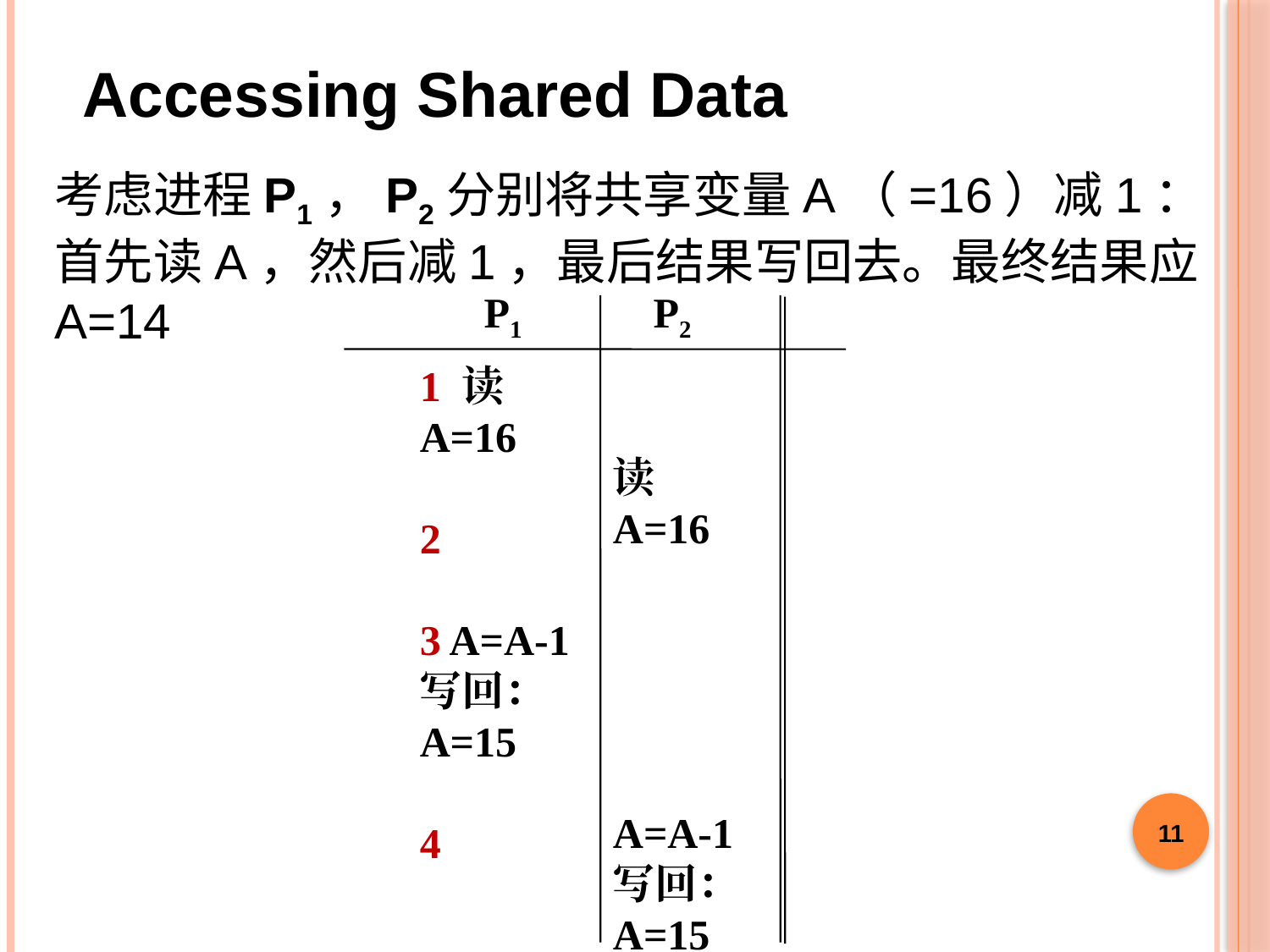

Accessing Shared Data
考虑进程P1，P2分别将共享变量A（=16）减1：首先读A，然后减1，最后结果写回去。最终结果应A=14
P1
P2

1 读A=16

2

3 A=A-1
写回：A=15

4
读A=16

A=A-1
写回：A=15
11